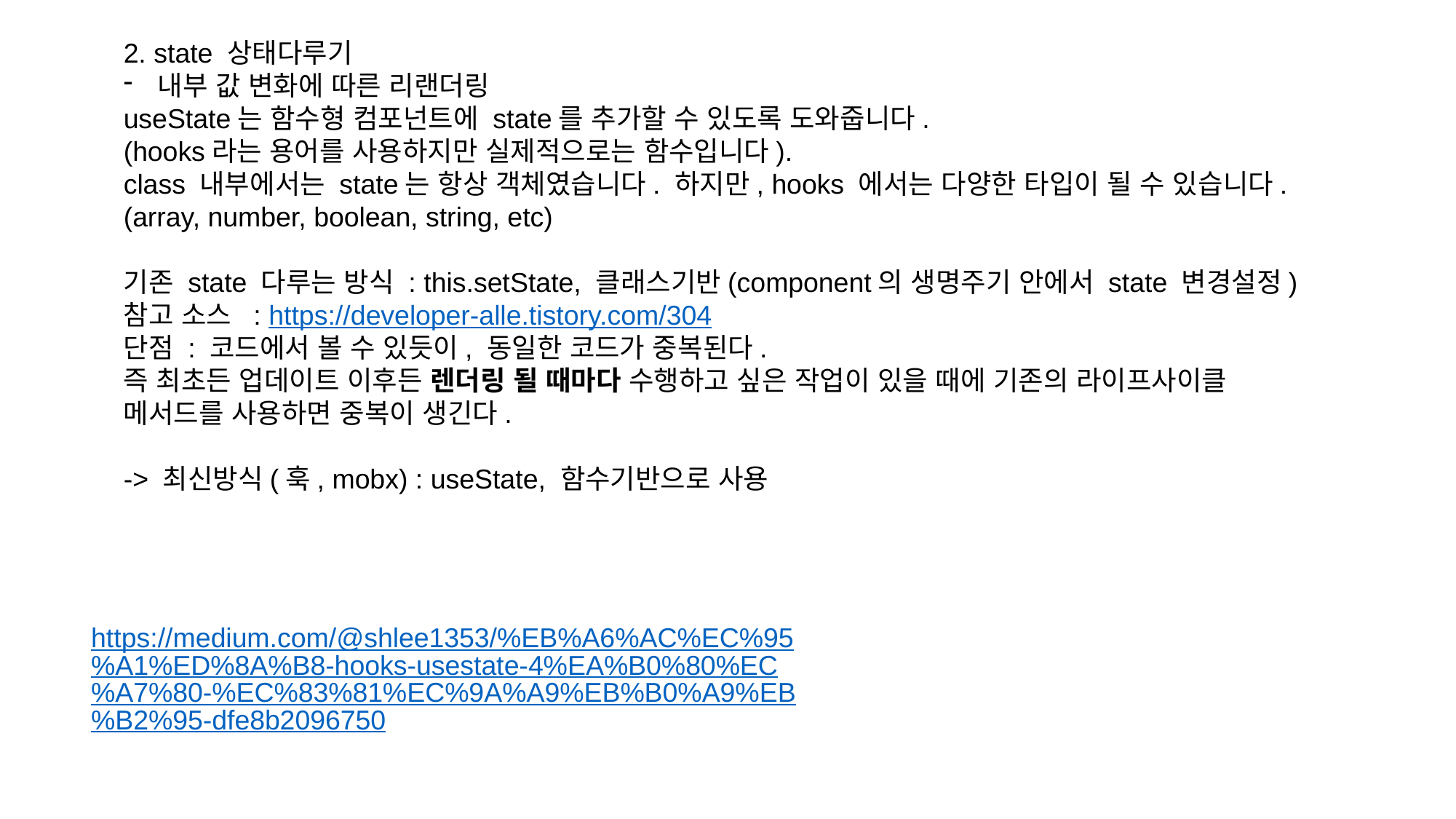

2. state 상태다루기
내부 값 변화에 따른 리랜더링
useState는 함수형 컴포넌트에 state를 추가할 수 있도록 도와줍니다.
(hooks라는 용어를 사용하지만 실제적으로는 함수입니다).
class 내부에서는 state는 항상 객체였습니다. 하지만, hooks 에서는 다양한 타입이 될 수 있습니다.
(array, number, boolean, string, etc)

기존 state 다루는 방식 : this.setState, 클래스기반(component의 생명주기 안에서 state 변경설정)
참고 소스  : https://developer-alle.tistory.com/304
단점 : 코드에서 볼 수 있듯이, 동일한 코드가 중복된다.
즉 최초든 업데이트 이후든 렌더링 될 때마다 수행하고 싶은 작업이 있을 때에 기존의 라이프사이클
메서드를 사용하면 중복이 생긴다.

-> 최신방식(훅, mobx) : useState, 함수기반으로 사용

https://medium.com/@shlee1353/%EB%A6%AC%EC%95%A1%ED%8A%B8-hooks-usestate-4%EA%B0%80%EC%A7%80-%EC%83%81%EC%9A%A9%EB%B0%A9%EB%B2%95-dfe8b2096750